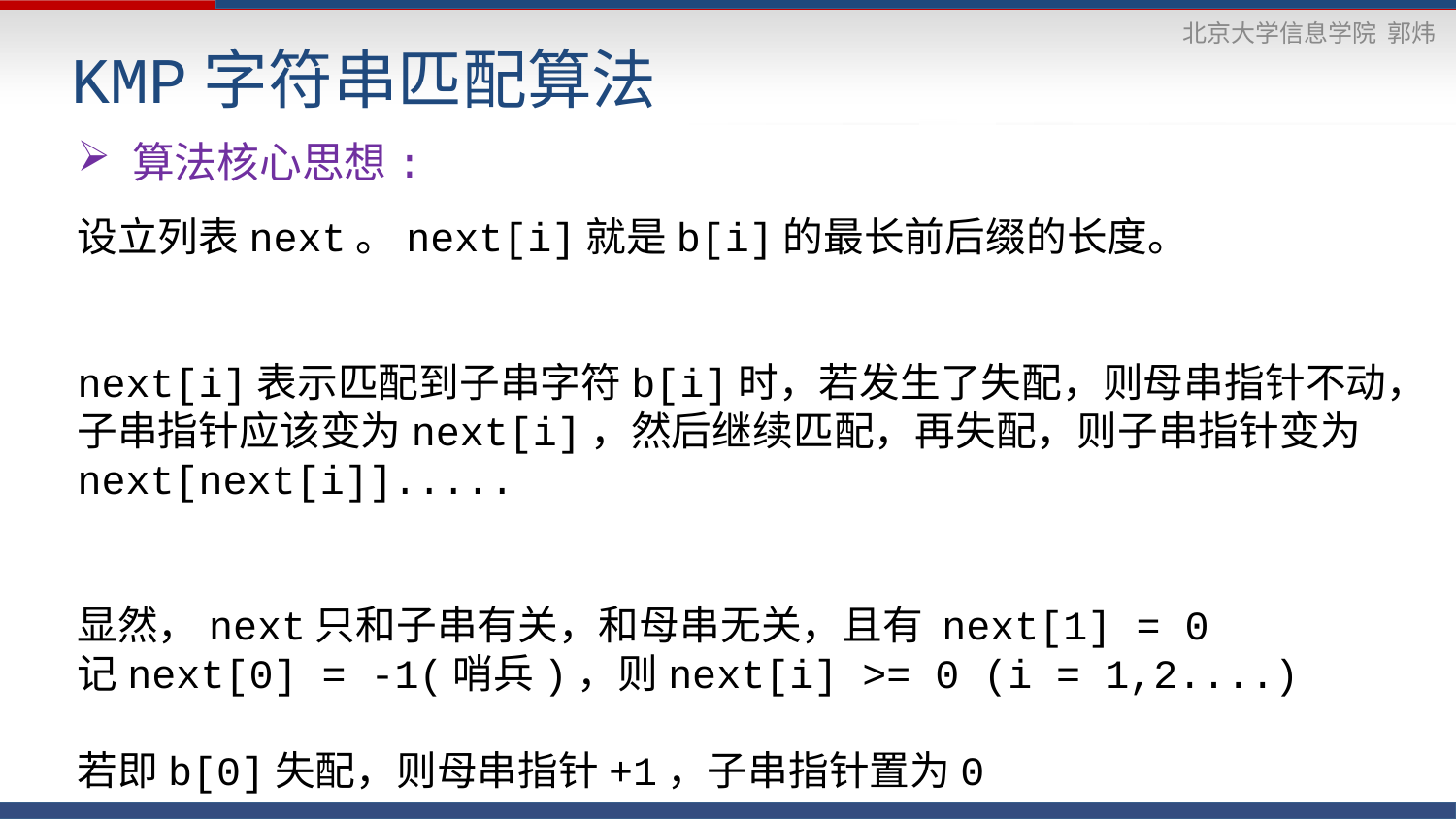

# KMP字符串匹配算法
算法核心思想:
设立列表next。next[i]就是b[i]的最长前后缀的长度。

next[i]表示匹配到子串字符b[i]时，若发生了失配，则母串指针不动，子串指针应该变为next[i]，然后继续匹配，再失配，则子串指针变为next[next[i]].....

显然，next只和子串有关，和母串无关，且有 next[1] = 0
记next[0] = -1(哨兵)，则next[i] >= 0 (i = 1,2....)

若即b[0]失配，则母串指针+1，子串指针置为0